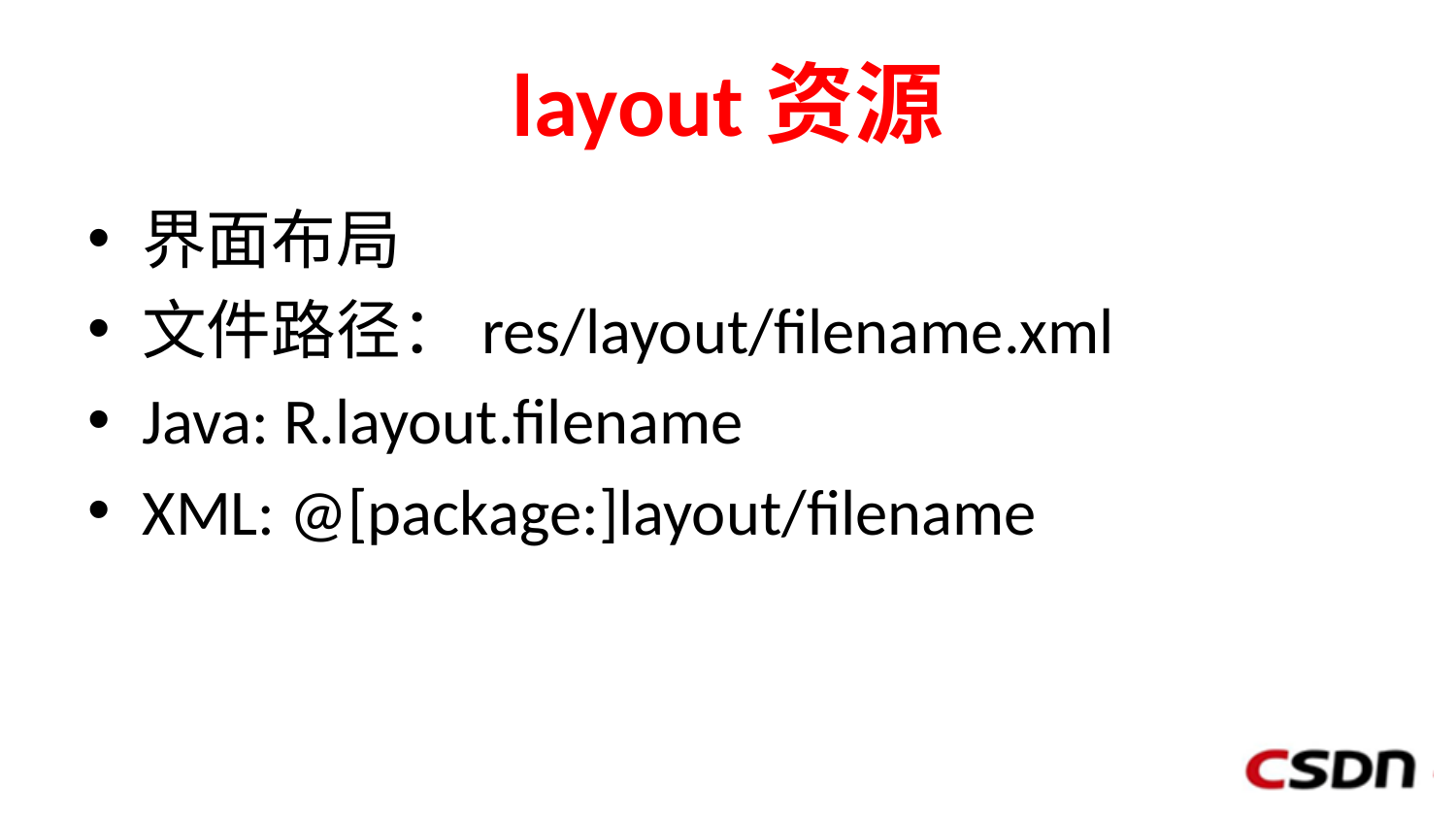

# layout资源
界面布局
文件路径：res/layout/filename.xml
Java: R.layout.filename
XML: @[package:]layout/filename